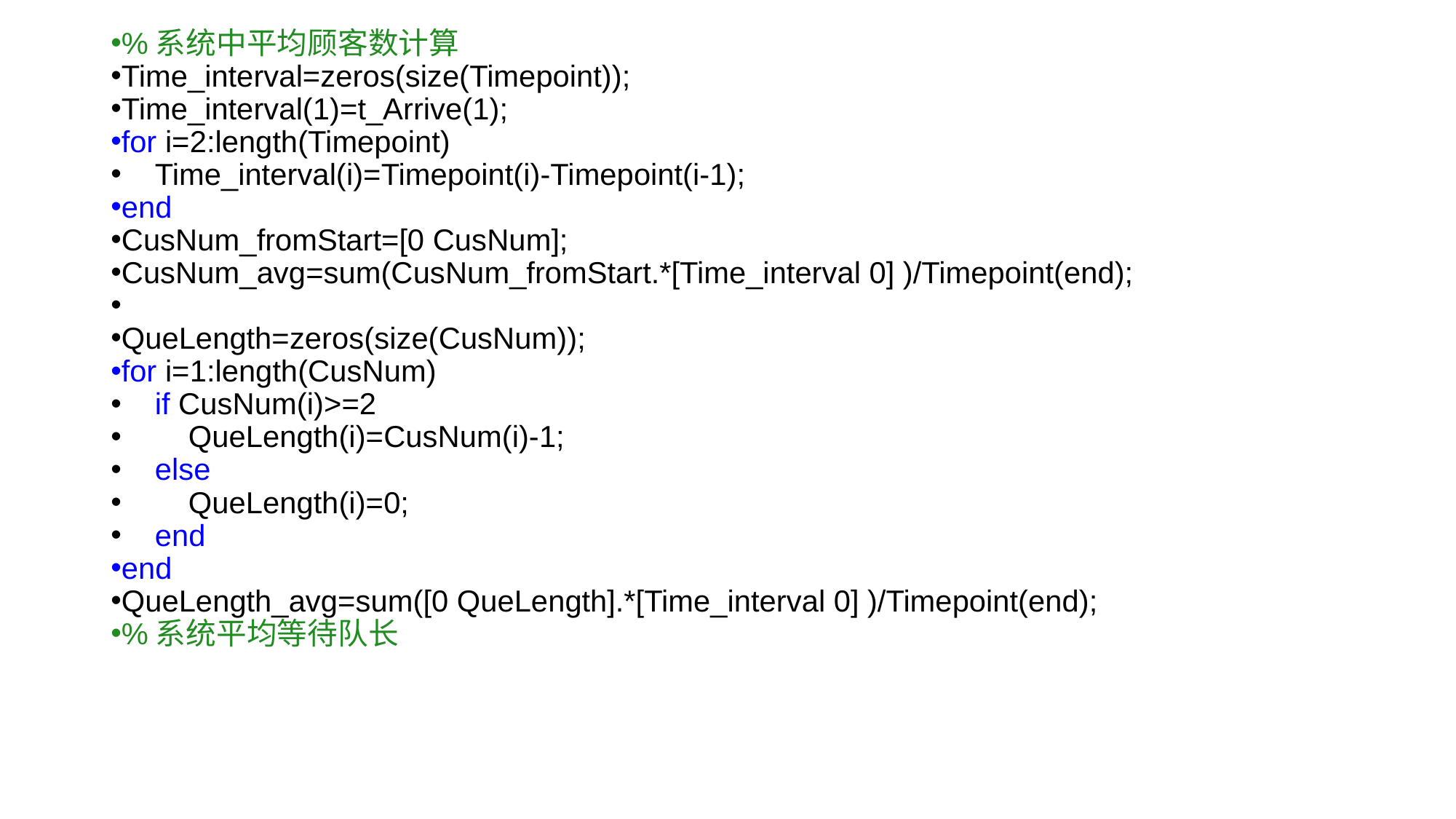

%系统中平均顾客数计算
Time_interval=zeros(size(Timepoint));
Time_interval(1)=t_Arrive(1);
for i=2:length(Timepoint)
    Time_interval(i)=Timepoint(i)-Timepoint(i-1);
end
CusNum_fromStart=[0 CusNum];
CusNum_avg=sum(CusNum_fromStart.*[Time_interval 0] )/Timepoint(end);

QueLength=zeros(size(CusNum));
for i=1:length(CusNum)
    if CusNum(i)>=2
        QueLength(i)=CusNum(i)-1;
    else
        QueLength(i)=0;
    end
end
QueLength_avg=sum([0 QueLength].*[Time_interval 0] )/Timepoint(end);
%系统平均等待队长